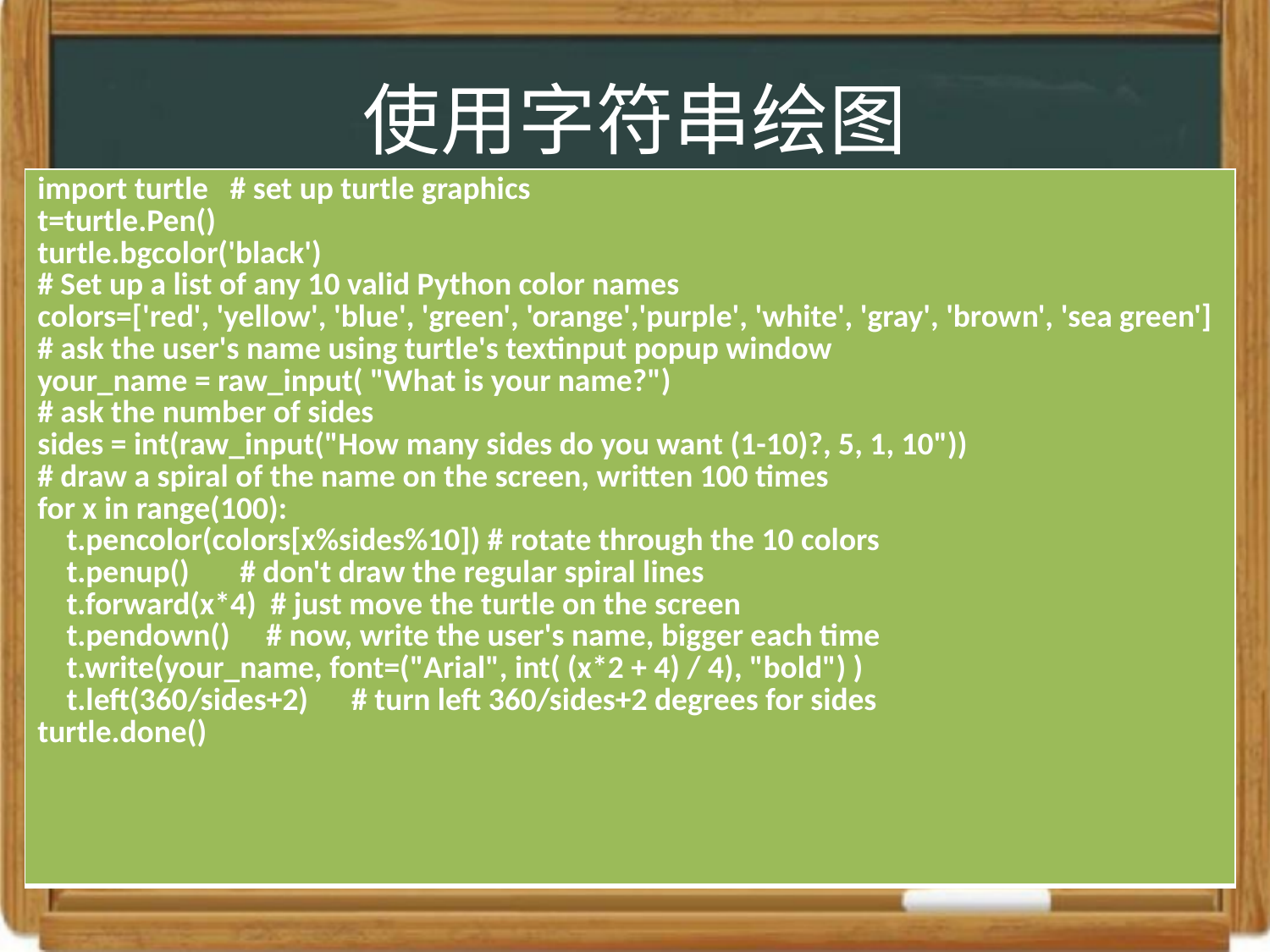

# 使用字符串绘图
| import turtle # set up turtle graphics t=turtle.Pen() turtle.bgcolor('black') # Set up a list of any 10 valid Python color names colors=['red', 'yellow', 'blue', 'green', 'orange','purple', 'white', 'gray', 'brown', 'sea green'] # ask the user's name using turtle's textinput popup window your\_name = raw\_input( "What is your name?") # ask the number of sides sides = int(raw\_input("How many sides do you want (1-10)?, 5, 1, 10")) # draw a spiral of the name on the screen, written 100 times for x in range(100): t.pencolor(colors[x%sides%10]) # rotate through the 10 colors t.penup() # don't draw the regular spiral lines t.forward(x\*4) # just move the turtle on the screen t.pendown() # now, write the user's name, bigger each time t.write(your\_name, font=("Arial", int( (x\*2 + 4) / 4), "bold") ) t.left(360/sides+2) # turn left 360/sides+2 degrees for sides turtle.done() |
| --- |